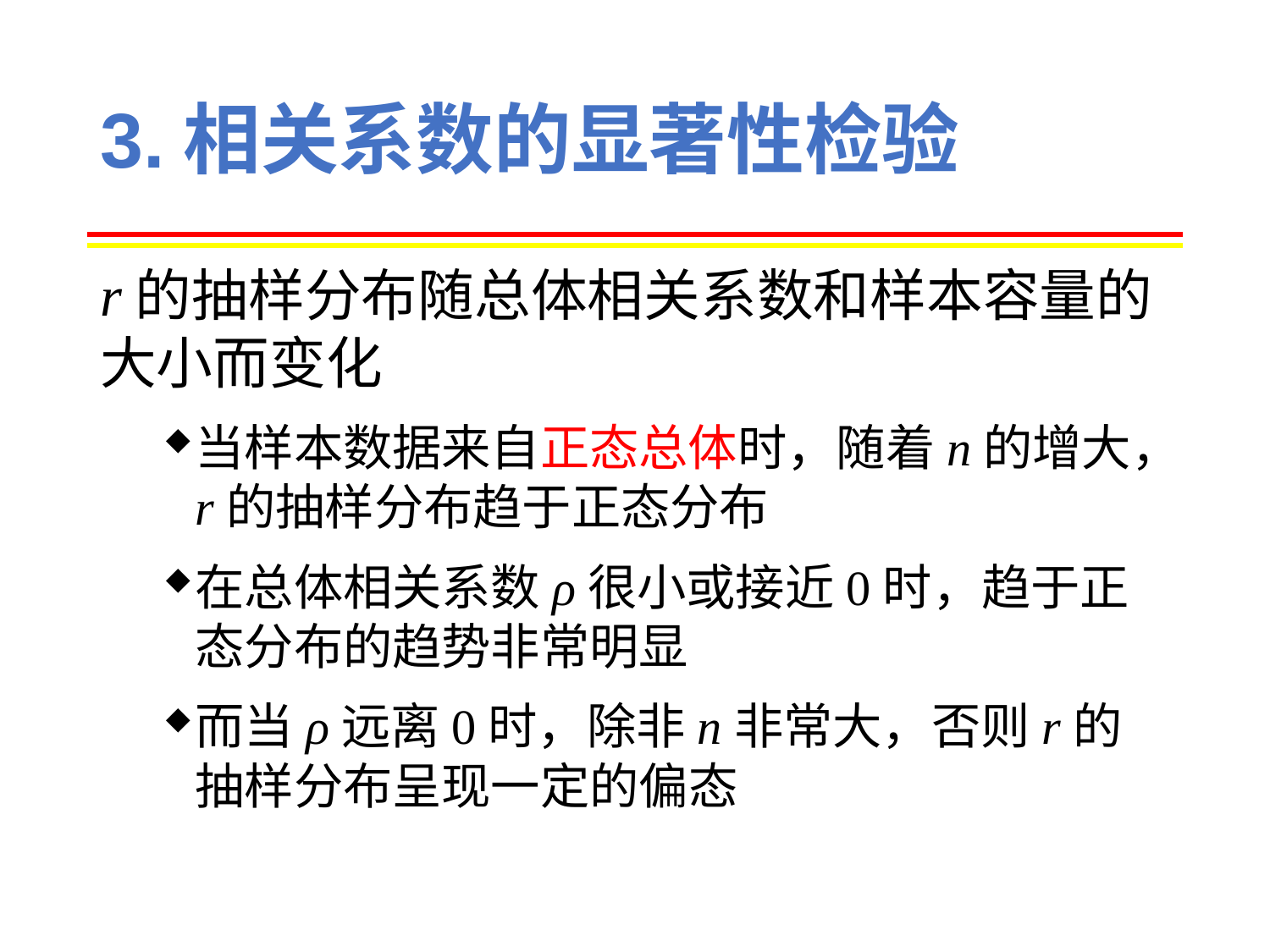

# 3.相关系数的显著性检验
r的抽样分布随总体相关系数和样本容量的大小而变化
当样本数据来自正态总体时，随着n的增大，r的抽样分布趋于正态分布
在总体相关系数ρ很小或接近0时，趋于正态分布的趋势非常明显
而当ρ远离0时，除非n非常大，否则r的抽样分布呈现一定的偏态